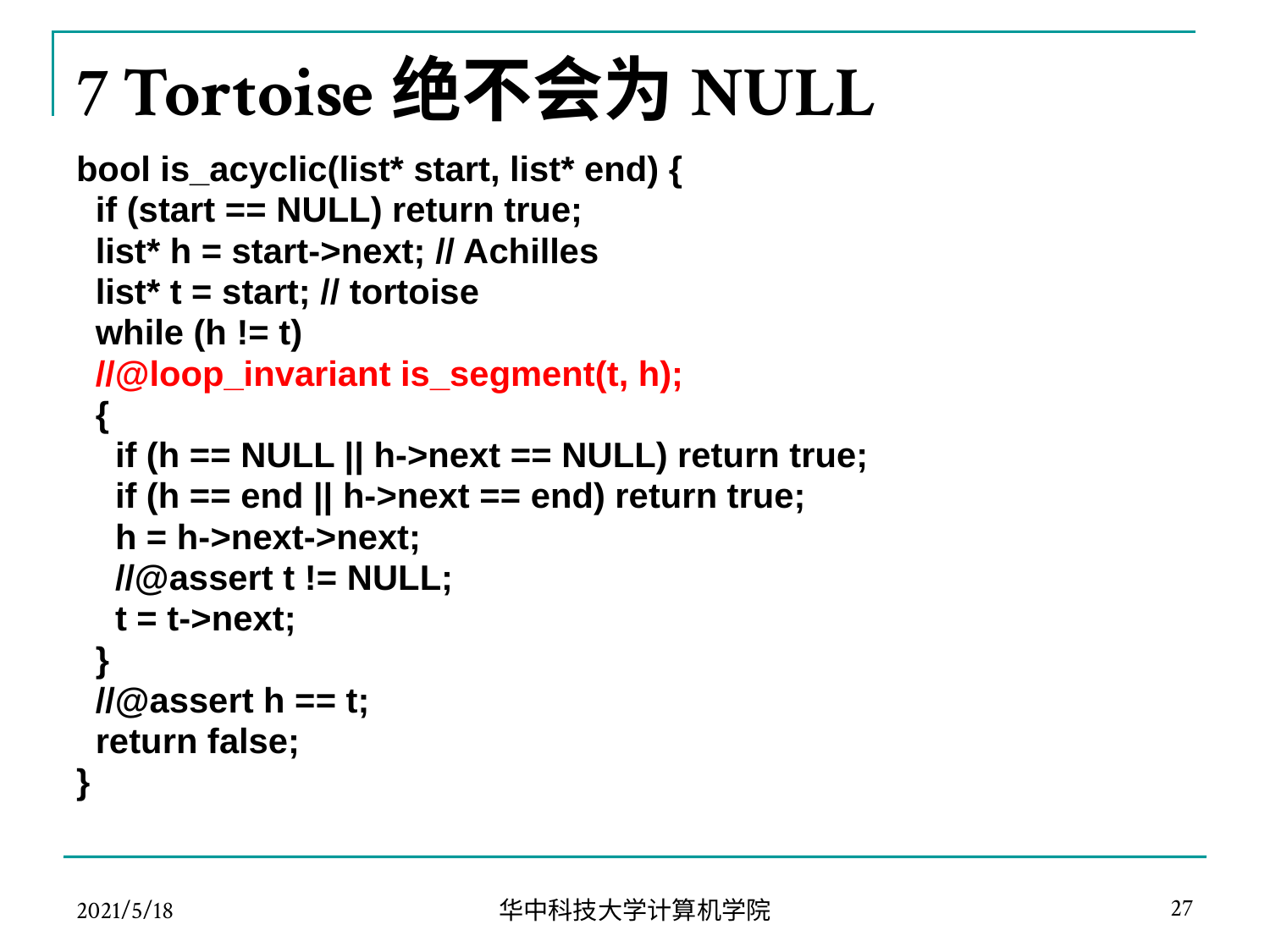

# 7 Tortoise绝不会为NULL
bool is_acyclic(list* start, list* end) {
  if (start == NULL) return true;
  list* h = start->next; // Achilles
  list* t = start; // tortoise
  while (h != t)
  //@loop_invariant is_segment(t, h);
  {
    if (h == NULL || h->next == NULL) return true;
    if (h == end || h->next == end) return true;
    h = h->next->next;
    //@assert t != NULL;
    t = t->next;
  }
  //@assert h == t;
  return false;
}
2021/5/18
27
华中科技大学计算机学院